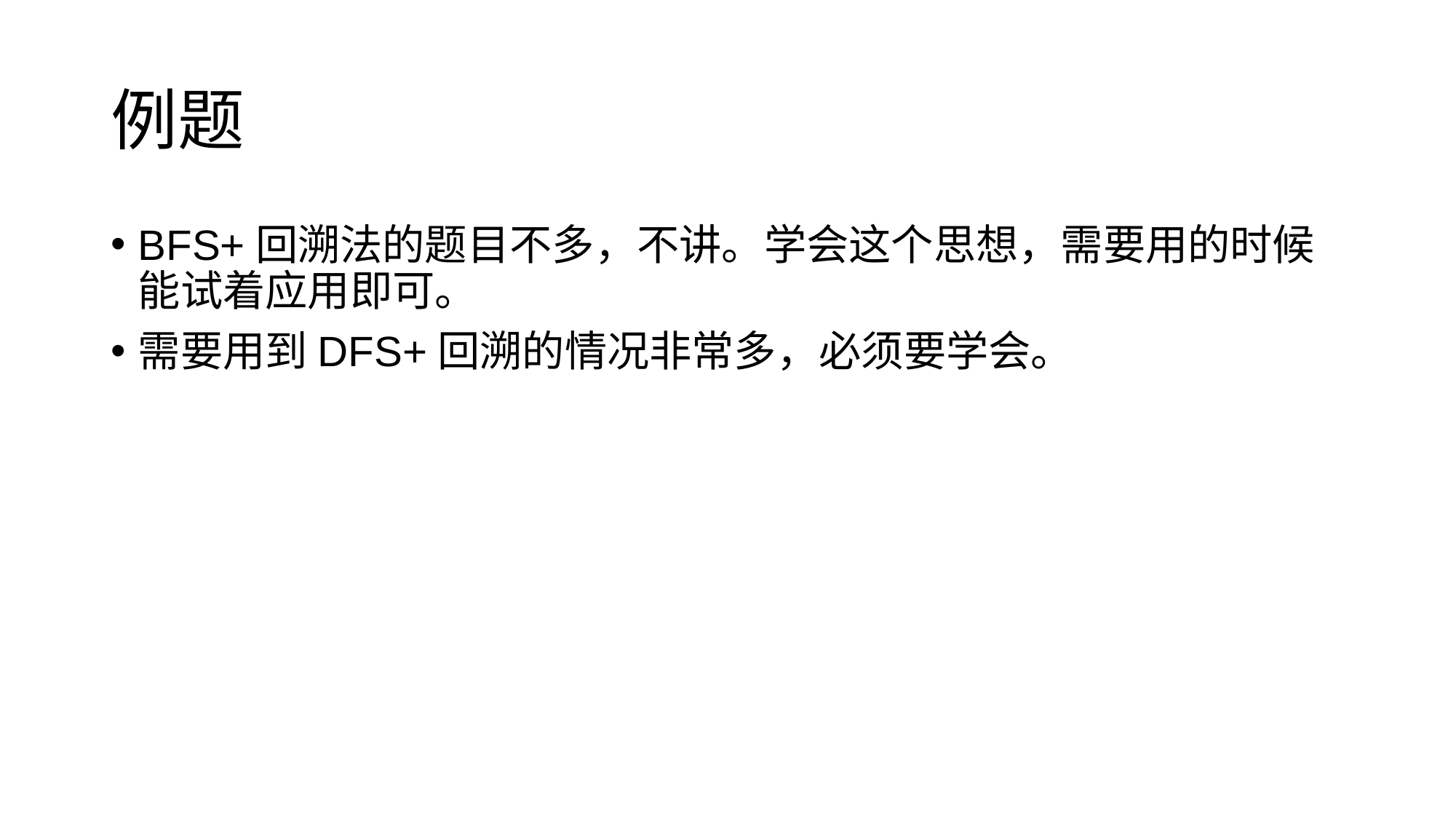

# 例题
BFS+回溯法的题目不多，不讲。学会这个思想，需要用的时候能试着应用即可。
需要用到DFS+回溯的情况非常多，必须要学会。